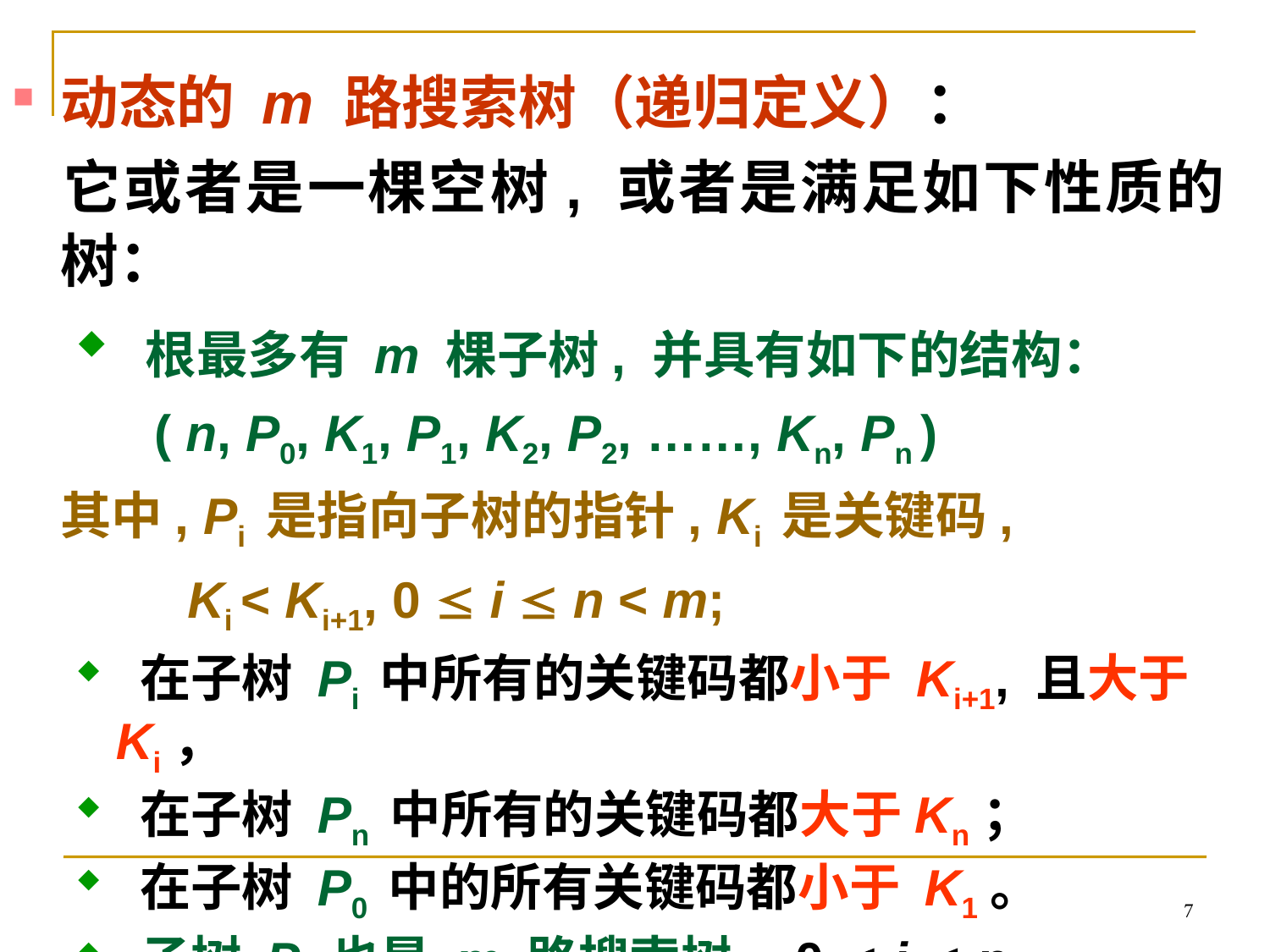

动态的 m 路搜索树（递归定义）：
	它或者是一棵空树, 或者是满足如下性质的树：
 根最多有 m 棵子树, 并具有如下的结构：
          ( n, P0, K1, P1, K2, P2, ……, Kn, Pn )
    	其中, Pi 是指向子树的指针, Ki 是关键码,
		Ki < Ki+1, 0 ≤ i ≤ n < m;
 在子树 Pi 中所有的关键码都小于 Ki+1, 且大于 Ki，
 在子树 Pn 中所有的关键码都大于Kn；
 在子树 P0 中的所有关键码都小于 K1。
 子树 Pi 也是 m 路搜索树，0 ≤ i ≤ n。
7